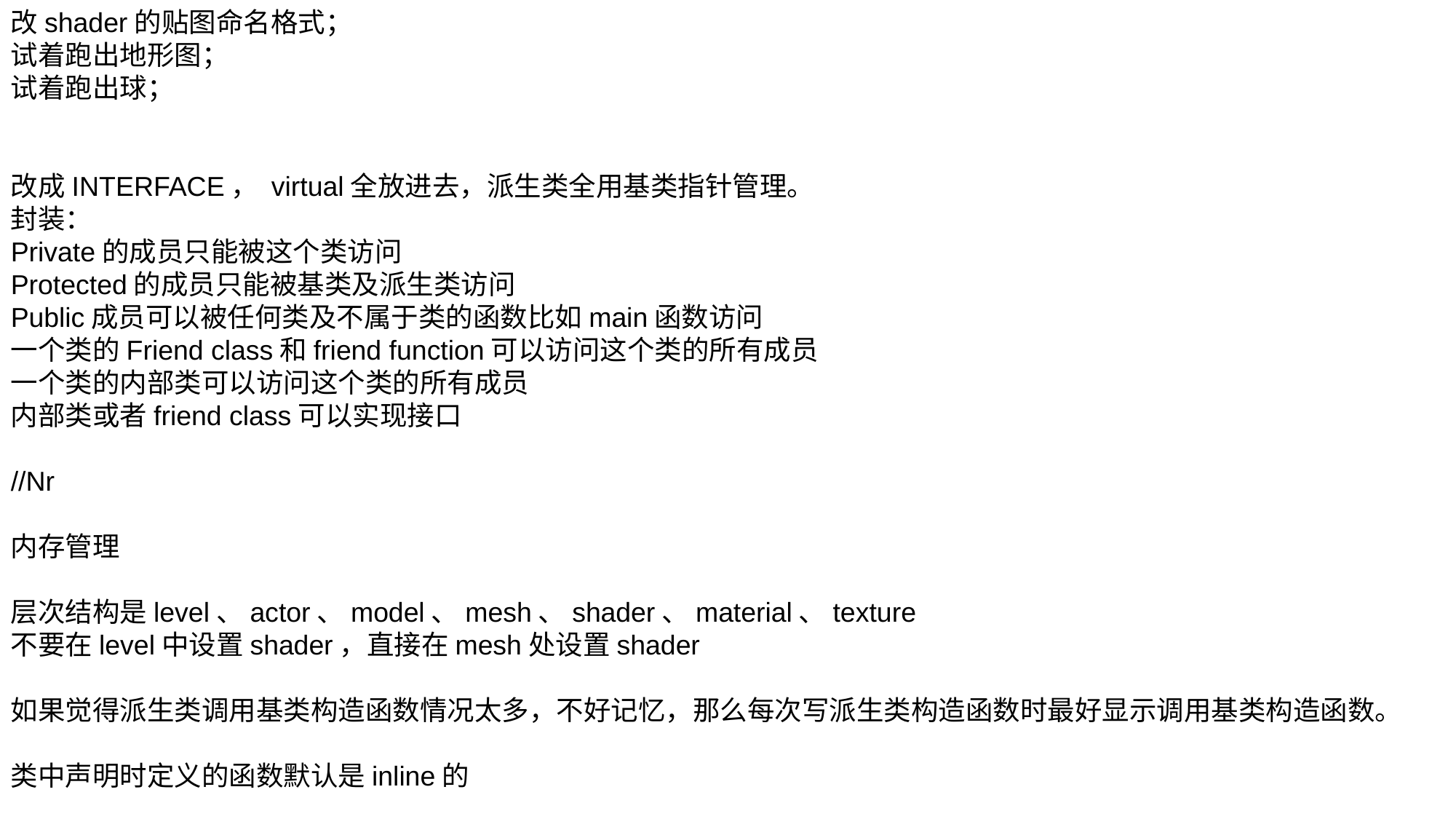

改shader的贴图命名格式；
试着跑出地形图；
试着跑出球；

改成INTERFACE， virtual全放进去，派生类全用基类指针管理。
封装：
Private的成员只能被这个类访问
Protected的成员只能被基类及派生类访问
Public成员可以被任何类及不属于类的函数比如main函数访问
一个类的Friend class和friend function可以访问这个类的所有成员
一个类的内部类可以访问这个类的所有成员
内部类或者friend class可以实现接口

//Nr

内存管理

层次结构是level、actor、model、mesh、shader、material、texture
不要在level中设置shader，直接在mesh处设置shader

如果觉得派生类调用基类构造函数情况太多，不好记忆，那么每次写派生类构造函数时最好显示调用基类构造函数。

类中声明时定义的函数默认是inline的

派生类通过访问基类的protected函数来访问基类是友元类的类，这样就实现了友元的继承。
通过访问被友元的类的接口，就可以实现对基类及派生类的友元访问，即被友元的继承。但是构造函数不能是虚函数，所以派生类的构造函数不能被基类的构造函数访问到，所以构造函数无法实现被友元的继承。

//改model的texture
//改textureTypeName为unsigned int， 像shadertype一样
//用model的texture_loaded来避免重复读texture

//检查using namespace std;